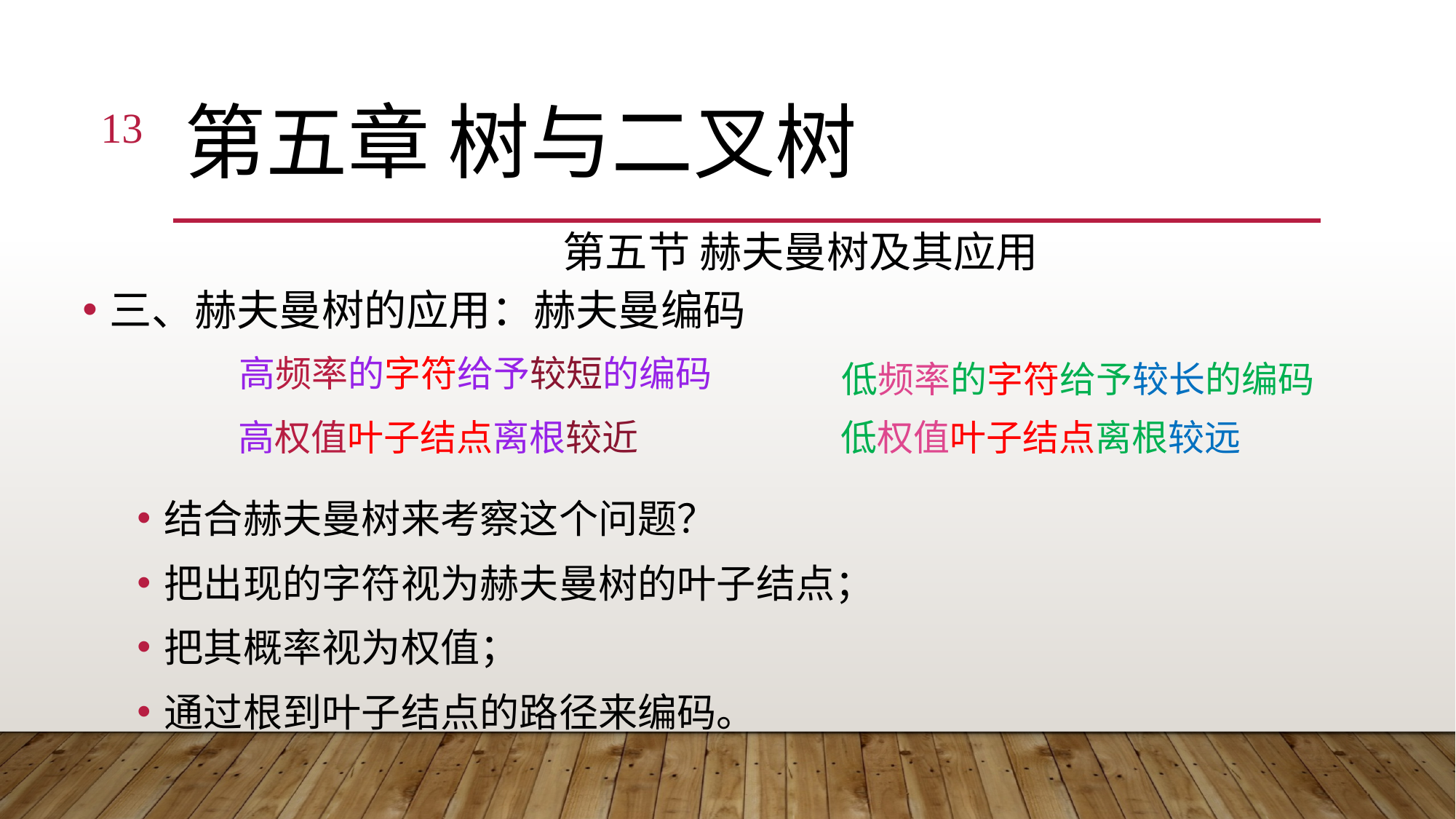

13
# 第五章 树与二叉树
第五节 赫夫曼树及其应用
三、赫夫曼树的应用：赫夫曼编码

结合赫夫曼树来考察这个问题？
把出现的字符视为赫夫曼树的叶子结点；
把其概率视为权值；
通过根到叶子结点的路径来编码。

高频率的字符给予较短的编码
低频率的字符给予较长的编码
低权值叶子结点离根较远
高权值叶子结点离根较近